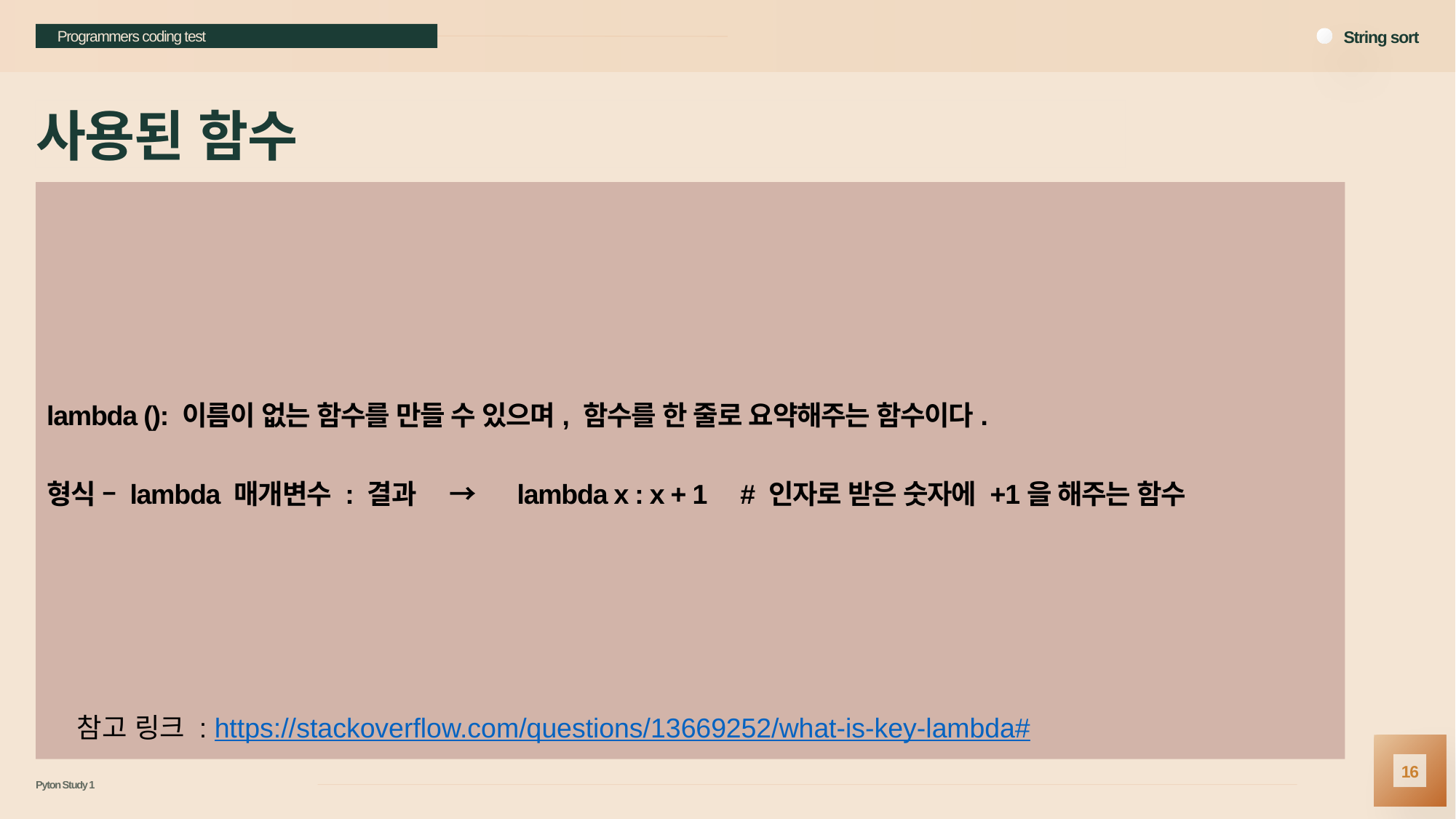

String sort
Programmers coding test

# 사용된 함수
lambda (): 이름이 없는 함수를 만들 수 있으며, 함수를 한 줄로 요약해주는 함수이다.

형식 – lambda 매개변수 : 결과     →     lambda x : x + 1     # 인자로 받은 숫자에 +1을 해주는 함수

참고 링크 : https://stackoverflow.com/questions/13669252/what-is-key-lambda#
16
Pyton Study 1